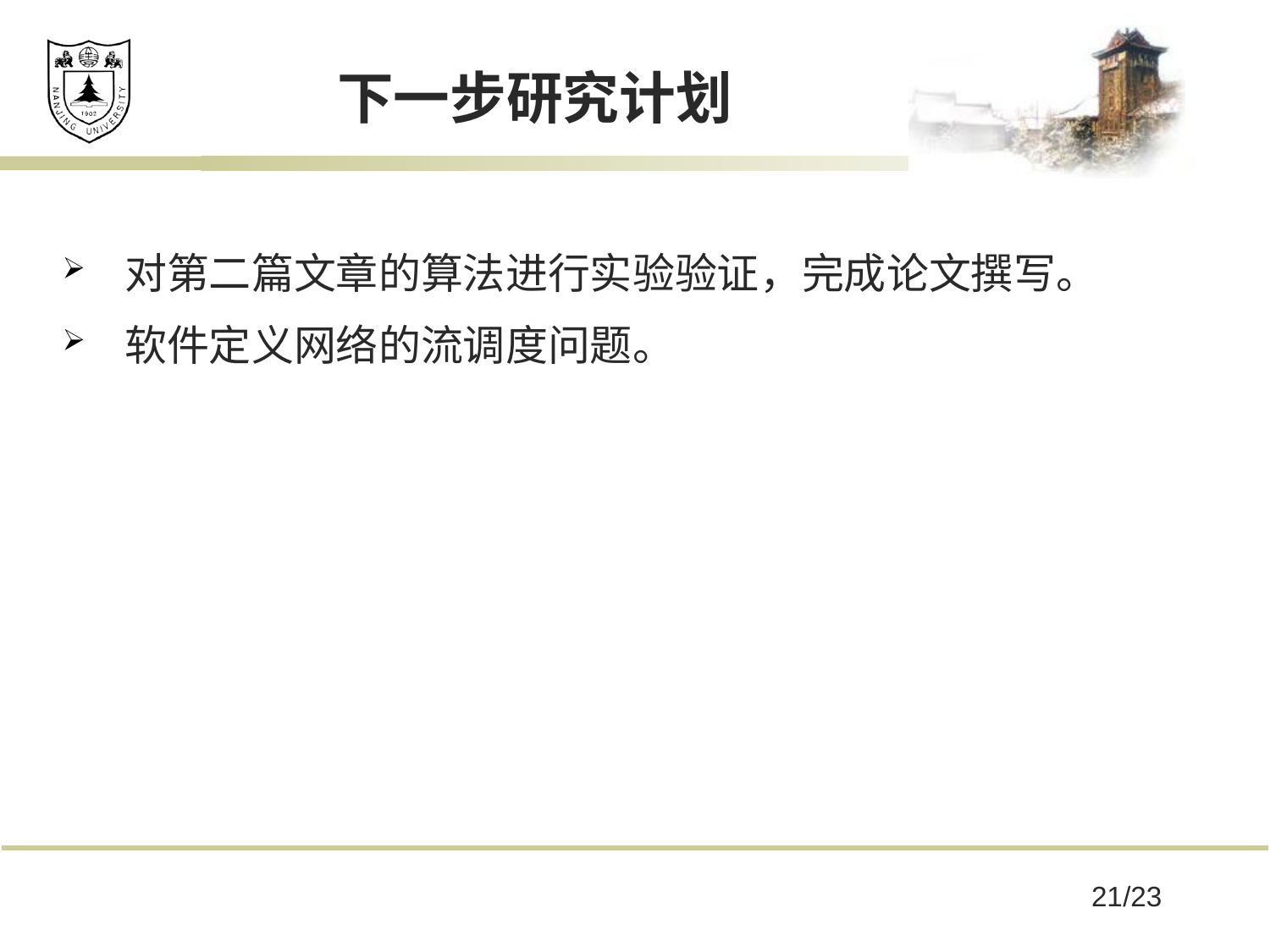

# 下一步研究计划

对第二篇文章的算法进行实验验证，完成论文撰写。
软件定义网络的流调度问题。

21/23